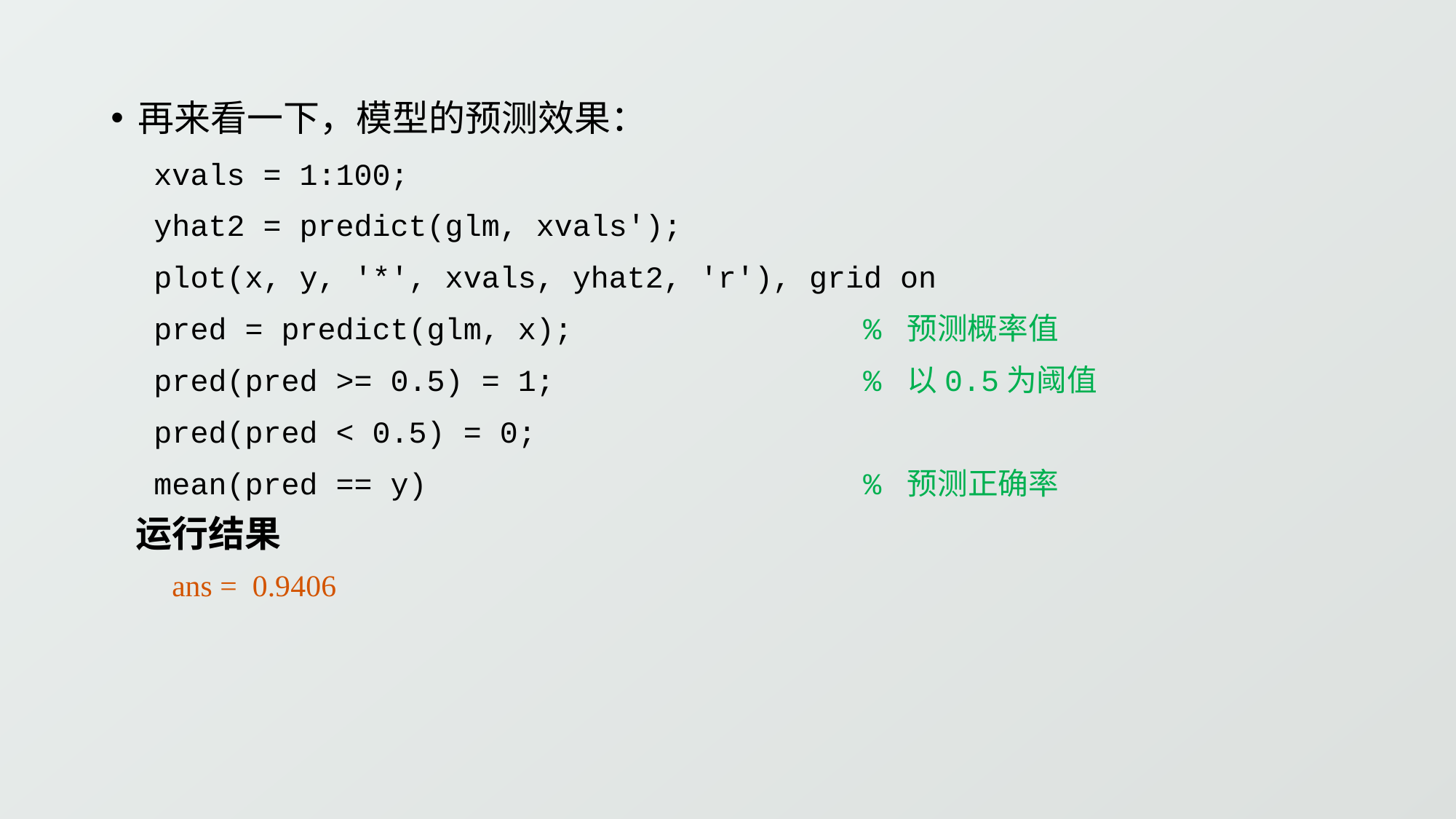

再来看一下，模型的预测效果：
xvals = 1:100;
yhat2 = predict(glm, xvals');
plot(x, y, '*', xvals, yhat2, 'r'), grid on
pred = predict(glm, x);                % 预测概率值
pred(pred >= 0.5) = 1;                 % 以0.5为阈值
pred(pred < 0.5) = 0;
mean(pred == y)                        % 预测正确率
  运行结果
        ans =  0.9406